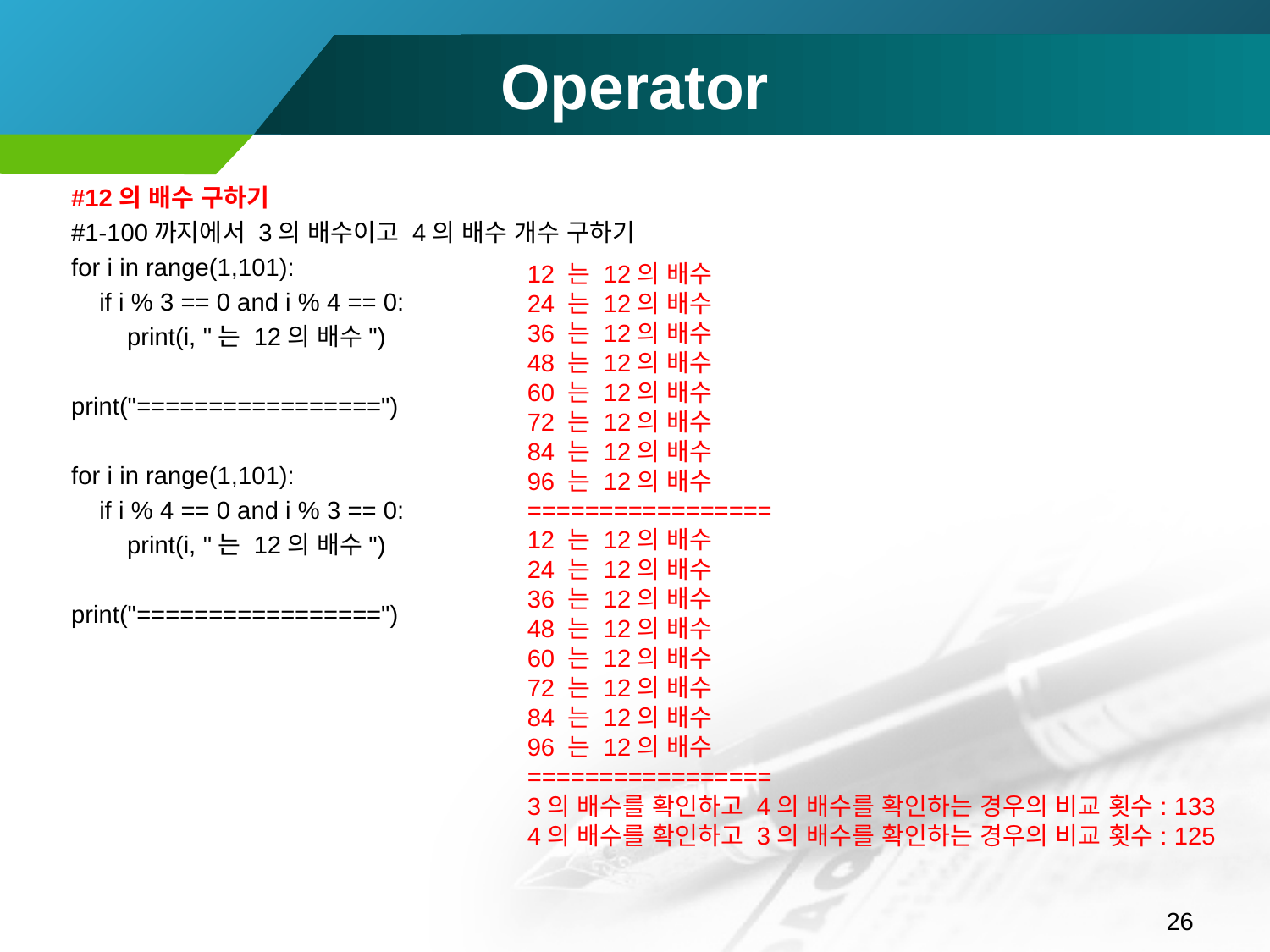

# Operator
#12의 배수 구하기
#1-100까지에서 3의 배수이고 4의 배수 개수 구하기
for i in range(1,101):
    if i % 3 == 0 and i % 4 == 0:
        print(i, "는 12의 배수")

print("=================")

for i in range(1,101):
    if i % 4 == 0 and i % 3 == 0:
        print(i, "는 12의 배수")

print("=================")
12 는 12의 배수
24 는 12의 배수
36 는 12의 배수
48 는 12의 배수
60 는 12의 배수
72 는 12의 배수
84 는 12의 배수
96 는 12의 배수
=================
12 는 12의 배수
24 는 12의 배수
36 는 12의 배수
48 는 12의 배수
60 는 12의 배수
72 는 12의 배수
84 는 12의 배수
96 는 12의 배수
=================
3의 배수를 확인하고 4의 배수를 확인하는 경우의 비교 횟수: 133
4의 배수를 확인하고 3의 배수를 확인하는 경우의 비교 횟수: 125
26